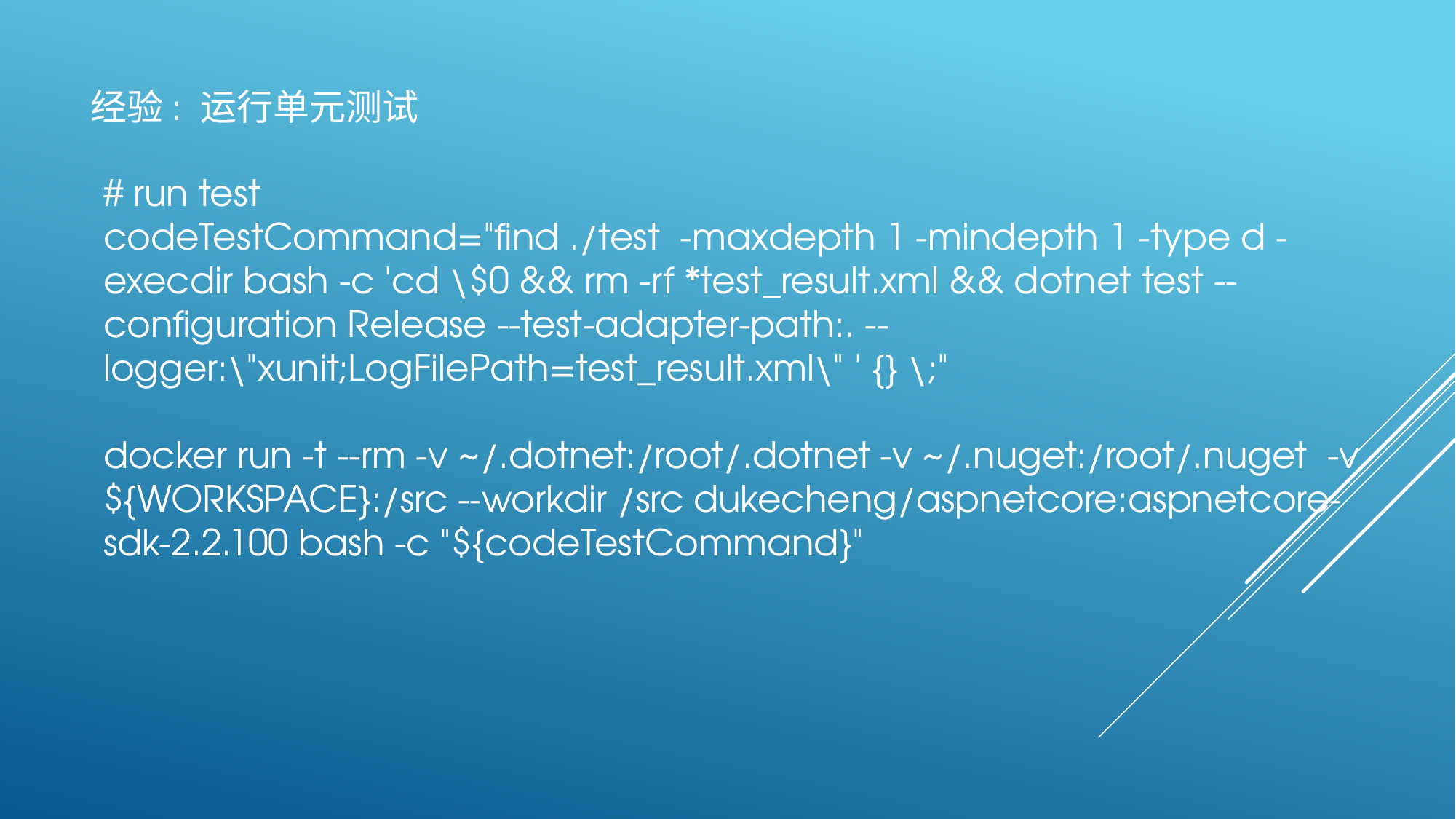

# 经验: 运行单元测试
# run test
codeTestCommand="find ./test  -maxdepth 1 -mindepth 1 -type d -execdir bash -c 'cd \$0 && rm -rf *test_result.xml && dotnet test --configuration Release --test-adapter-path:. --logger:\"xunit;LogFilePath=test_result.xml\" ' {} \;"

docker run -t --rm -v ~/.dotnet:/root/.dotnet -v ~/.nuget:/root/.nuget  -v ${WORKSPACE}:/src --workdir /src dukecheng/aspnetcore:aspnetcore-sdk-2.2.100 bash -c "${codeTestCommand}"